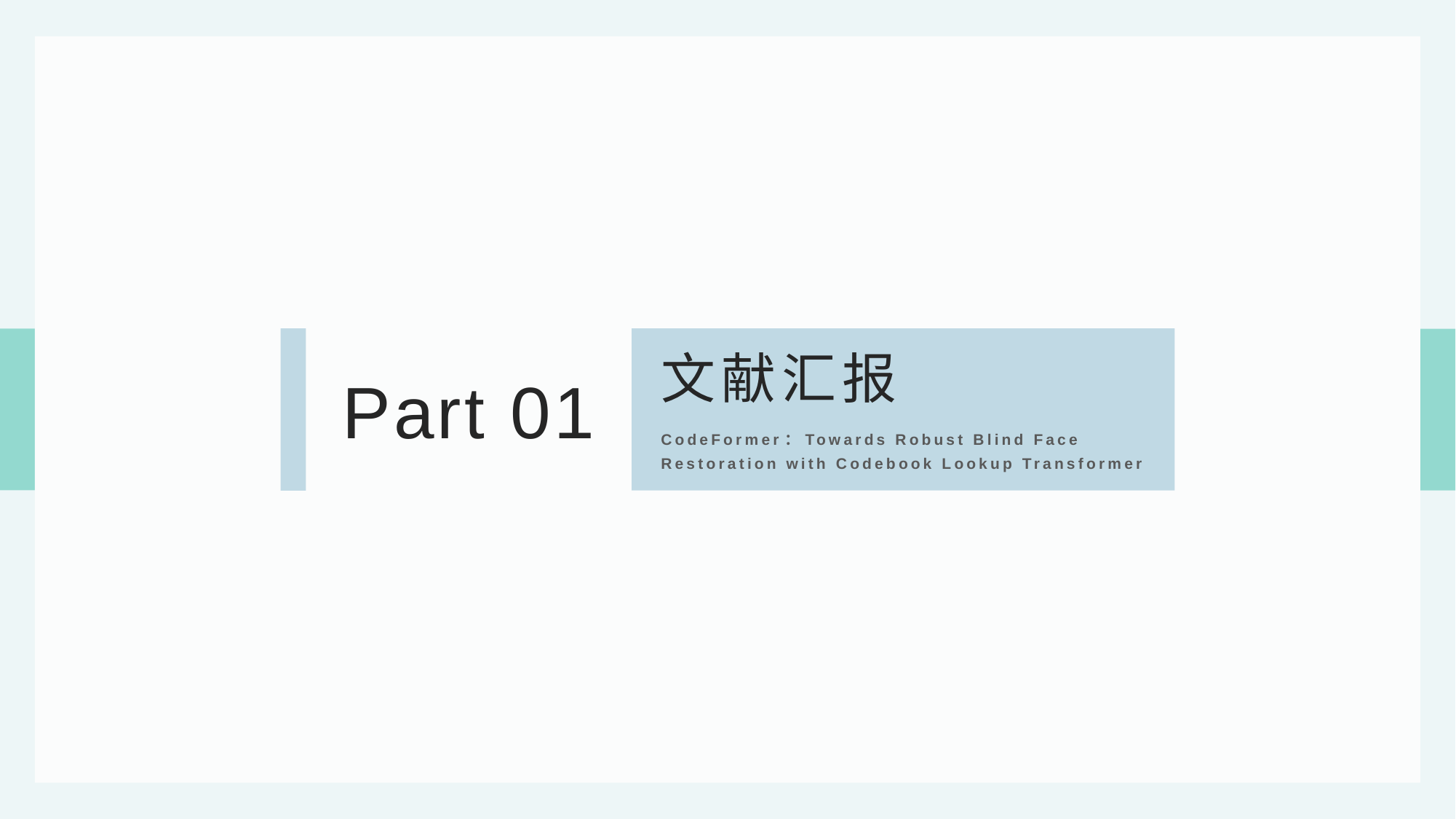

Part 01
文献汇报

CodeFormer：Towards Robust Blind Face Restoration with Codebook Lookup Transformer